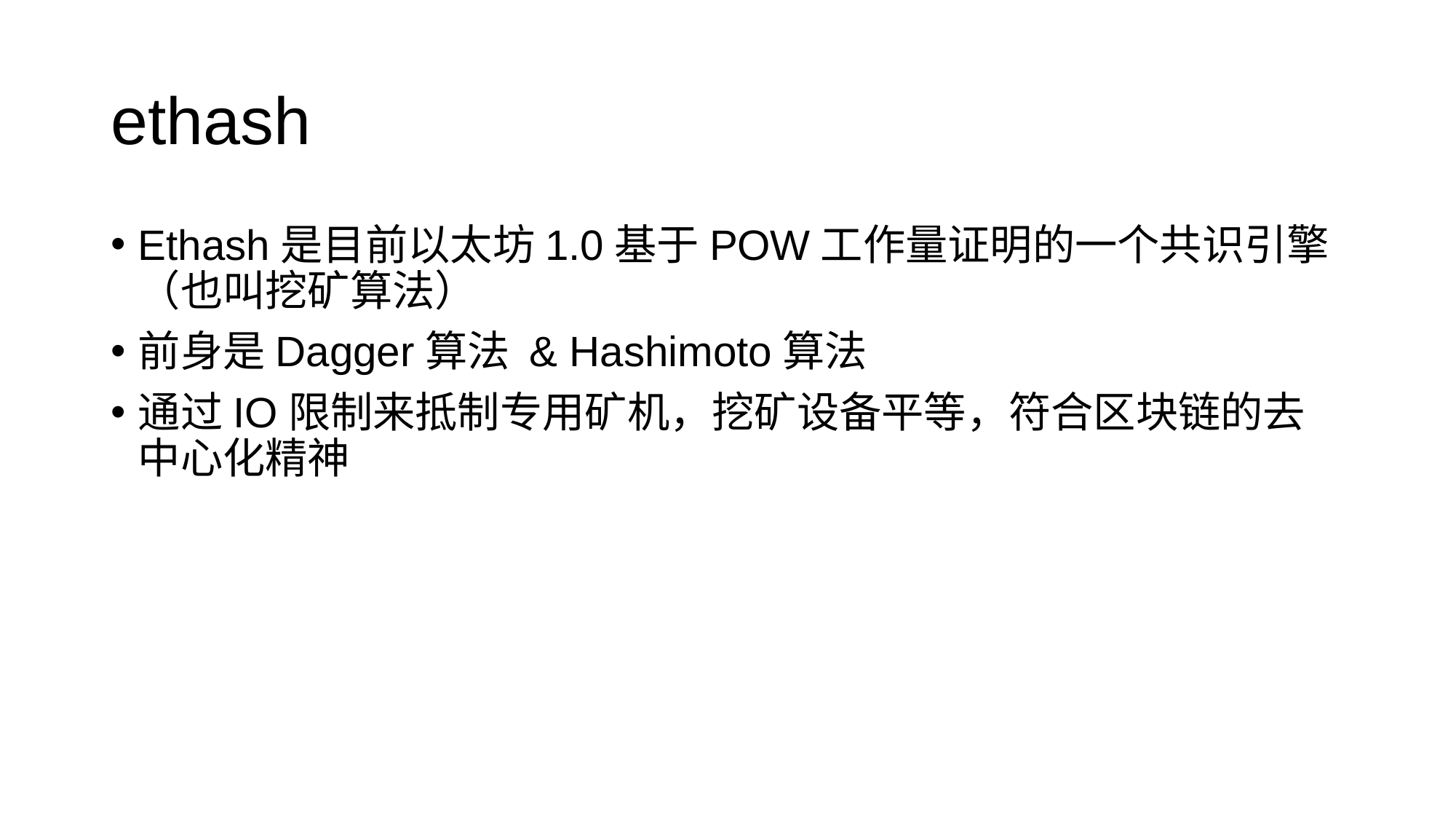

# ethash
Ethash是目前以太坊1.0基于POW工作量证明的一个共识引擎（也叫挖矿算法）
前身是Dagger算法 & Hashimoto算法
通过IO限制来抵制专用矿机，挖矿设备平等，符合区块链的去中心化精神